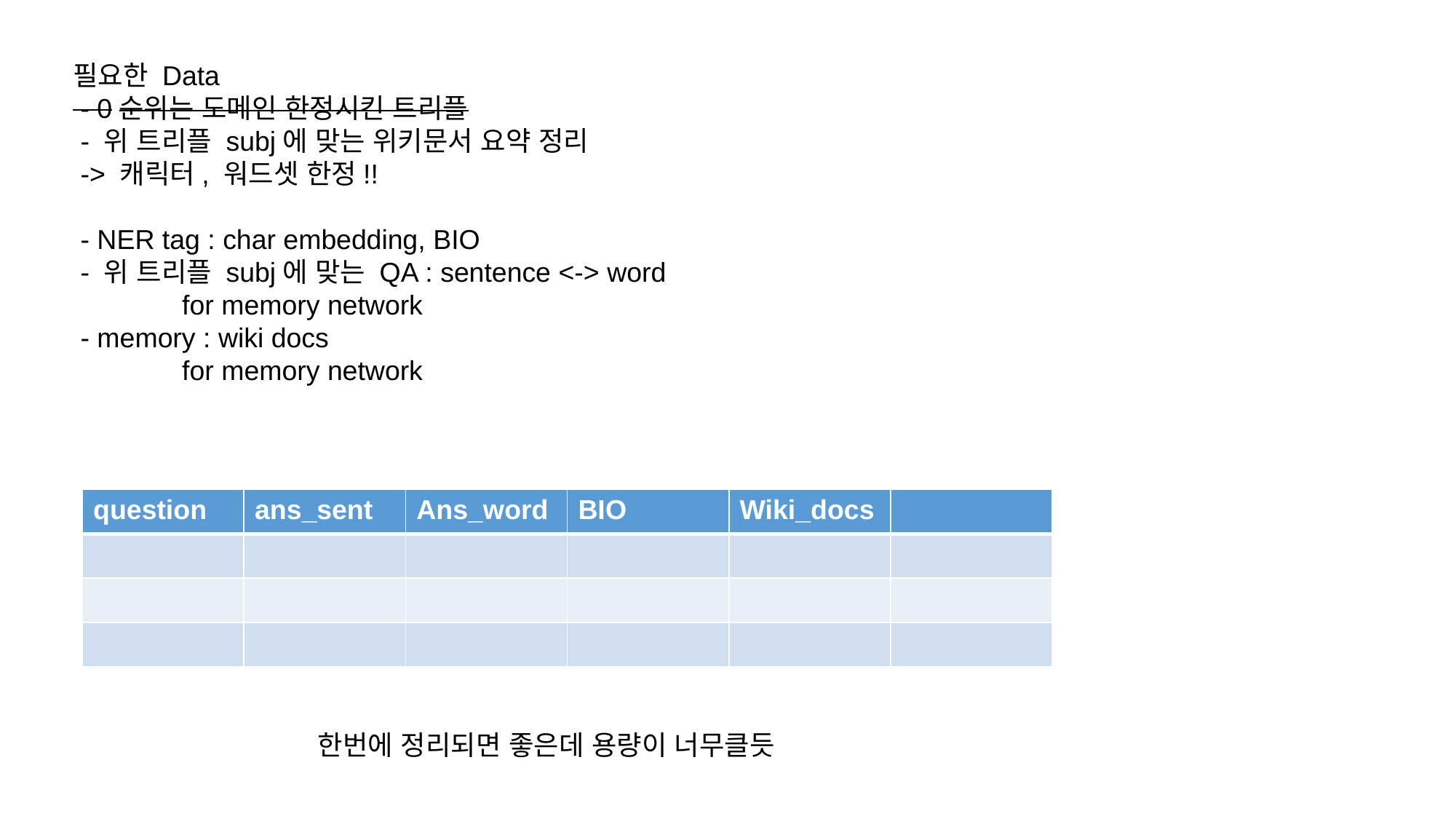

필요한 Data
 - 0순위는 도메인 한정시킨 트리플
 - 위 트리플 subj에 맞는 위키문서 요약 정리
 -> 캐릭터, 워드셋 한정!!

 - NER tag : char embedding, BIO
 - 위 트리플 subj에 맞는 QA : sentence <-> word
	for memory network
 - memory : wiki docs
	for memory network

| question | ans\_sent | Ans\_word | BIO | Wiki\_docs |  |
| --- | --- | --- | --- | --- | --- |
|  |  |  |  |  |  |
|  |  |  |  |  |  |
|  |  |  |  |  |  |
한번에 정리되면 좋은데 용량이 너무클듯